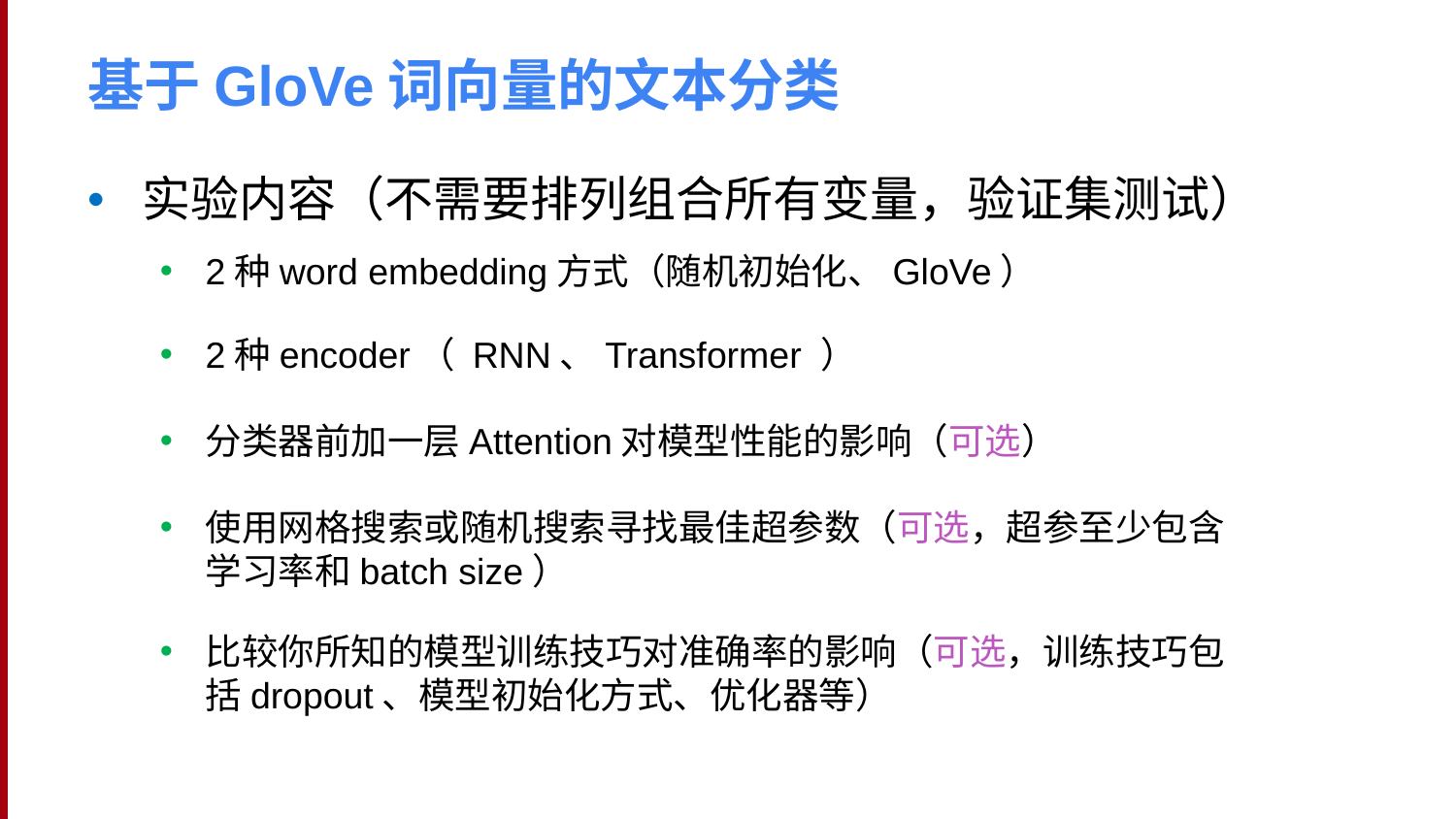

# 基于GloVe词向量的文本分类
实验内容（不需要排列组合所有变量，验证集测试）
2种word embedding方式（随机初始化、GloVe）
2种encoder（ RNN、Transformer ）
分类器前加一层Attention对模型性能的影响（可选）
使用网格搜索或随机搜索寻找最佳超参数（可选，超参至少包含学习率和batch size）
比较你所知的模型训练技巧对准确率的影响（可选，训练技巧包括dropout、模型初始化方式、优化器等）